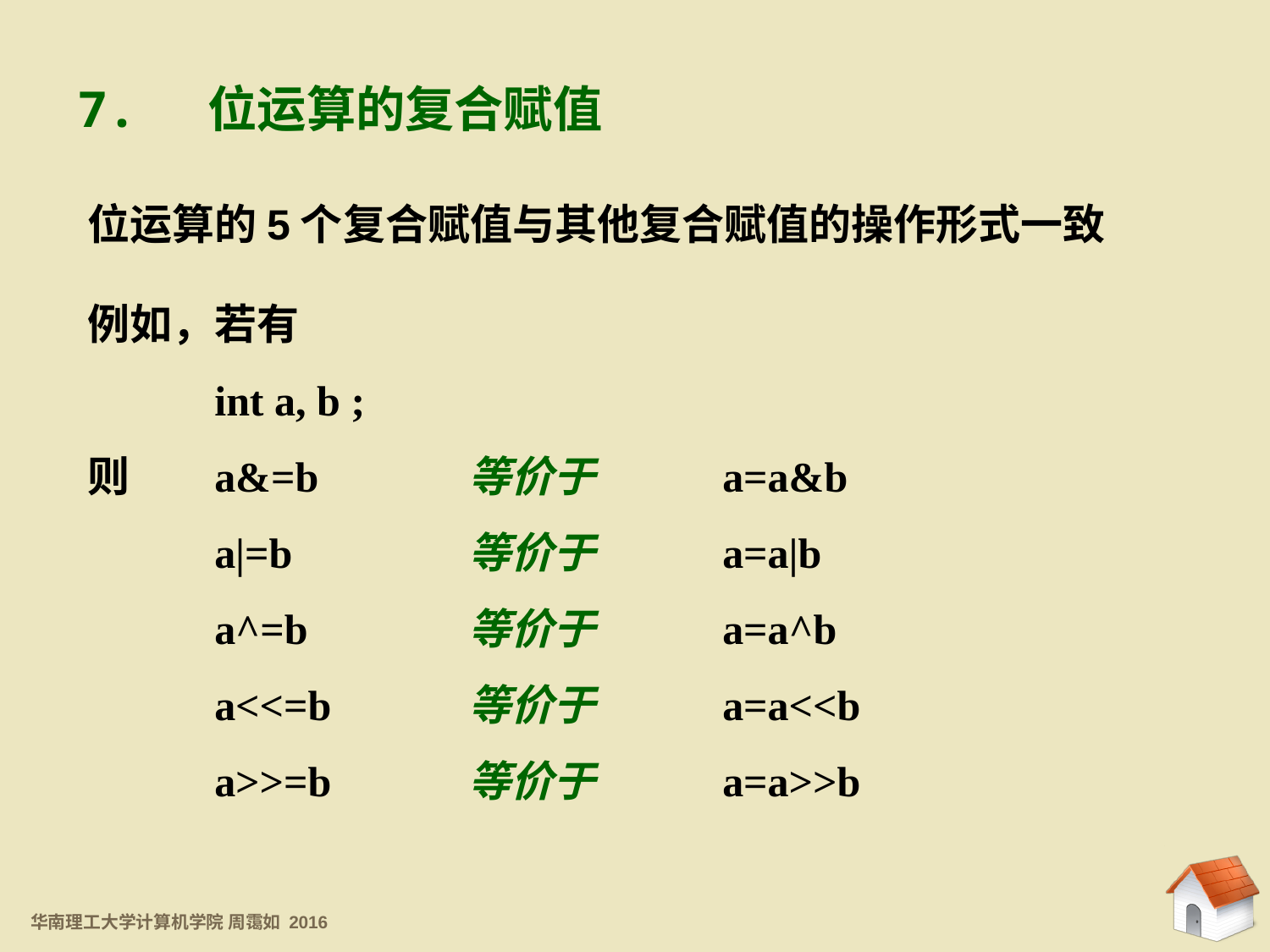

7.  位运算的复合赋值
位运算的5个复合赋值与其他复合赋值的操作形式一致
例如，若有
	int a, b ;
则	a&=b		等价于	a=a&b
	a|=b		等价于  	a=a|b
	a^=b		等价于  	a=a^b
	a<<=b		等价于	a=a<<b
	a>>=b		等价于	a=a>>b